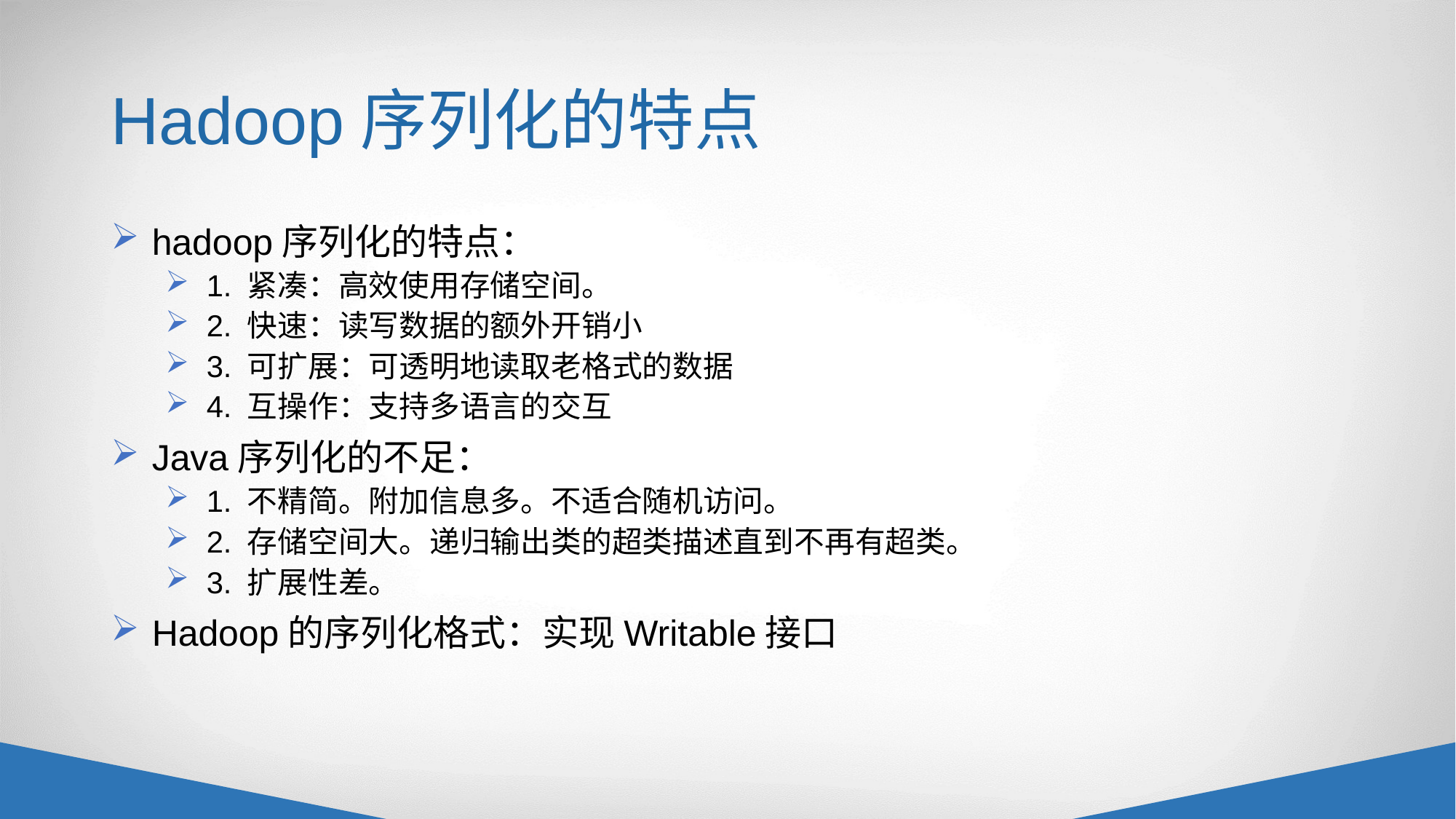

# Hadoop序列化的特点
hadoop序列化的特点：
1. 紧凑：高效使用存储空间。
2. 快速：读写数据的额外开销小
3. 可扩展：可透明地读取老格式的数据
4. 互操作：支持多语言的交互
Java序列化的不足：
1. 不精简。附加信息多。不适合随机访问。
2. 存储空间大。递归输出类的超类描述直到不再有超类。
3. 扩展性差。
Hadoop的序列化格式：实现Writable接口